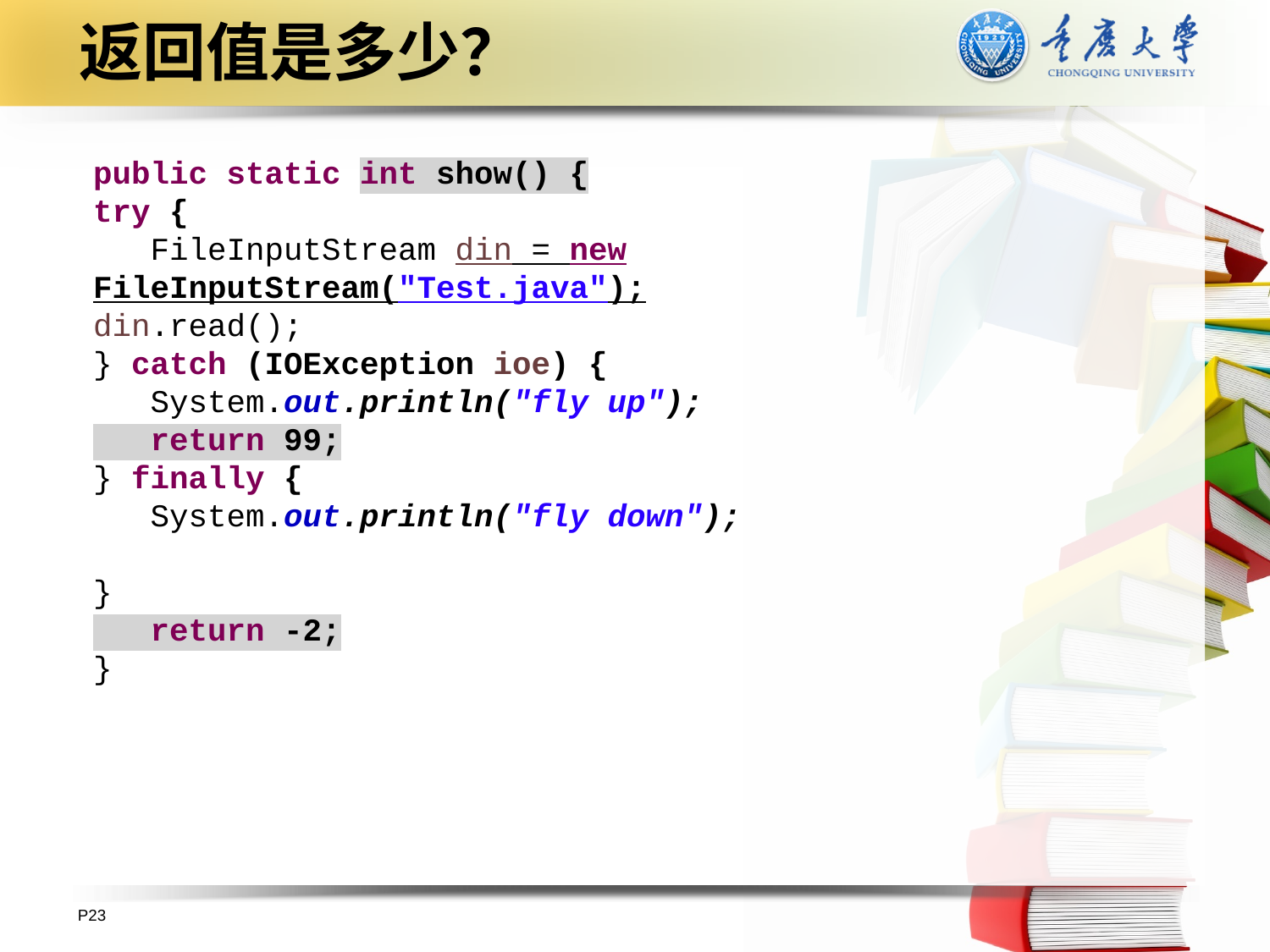

# 返回值是多少？
public static int show() {
try {
   FileInputStream din = new FileInputStream("Test.java");
din.read();
} catch (IOException ioe) {
   System.out.println("fly up");
   return 99;
} finally {
   System.out.println("fly down");

}
   return -2;
}
P23